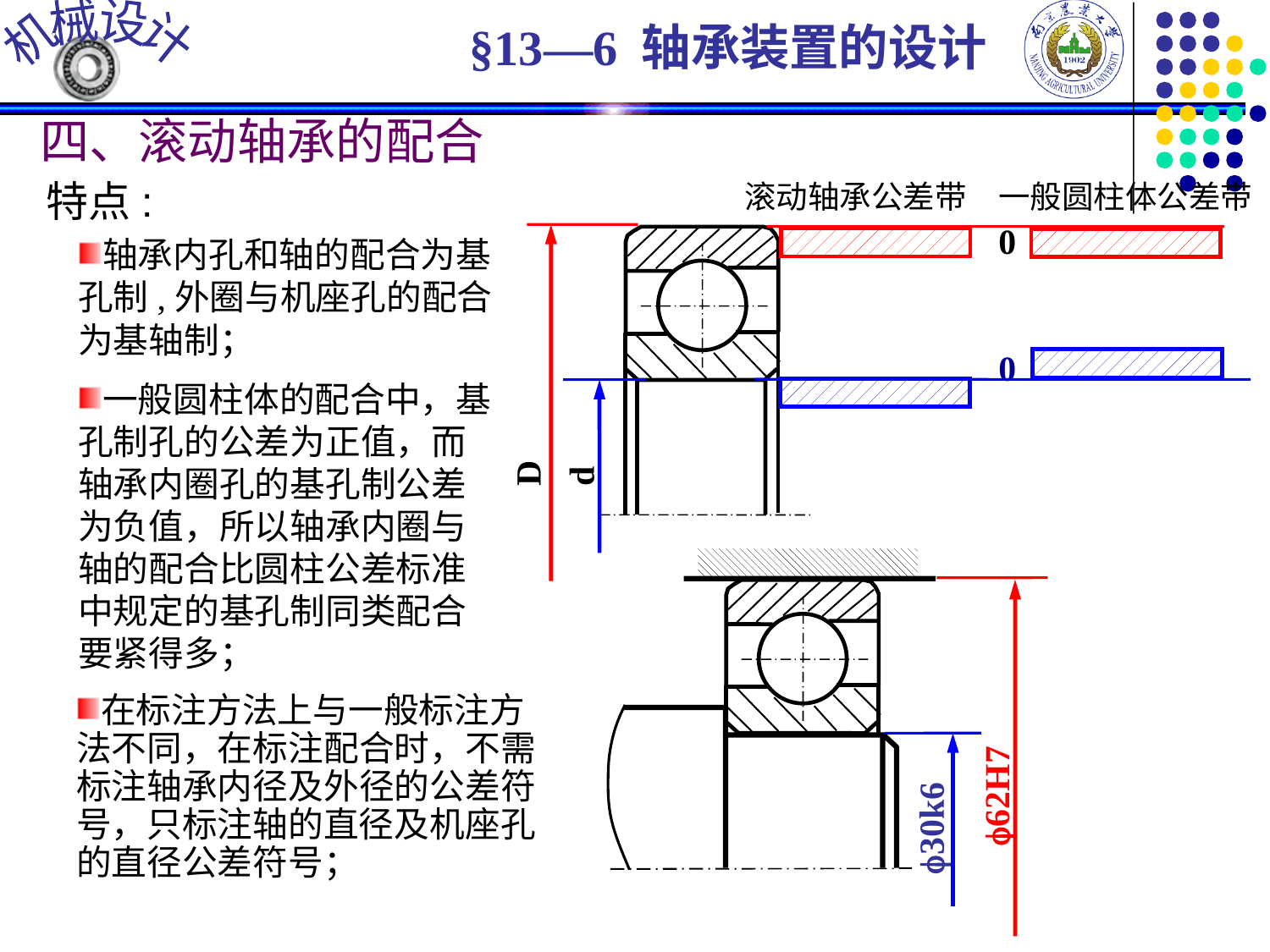

§13—6 轴承装置的设计
四、滚动轴承的配合
特点:
滚动轴承公差带
一般圆柱体公差带
0

D
轴承内孔和轴的配合为基孔制,外圈与机座孔的配合为基轴制；
一般圆柱体的配合中，基孔制孔的公差为正值，而轴承内圈孔的基孔制公差为负值，所以轴承内圈与轴的配合比圆柱公差标准中规定的基孔制同类配合要紧得多；

0

d

在标注方法上与一般标注方法不同，在标注配合时，不需标注轴承内径及外径的公差符号，只标注轴的直径及机座孔的直径公差符号；

φ62H7
φ30k6